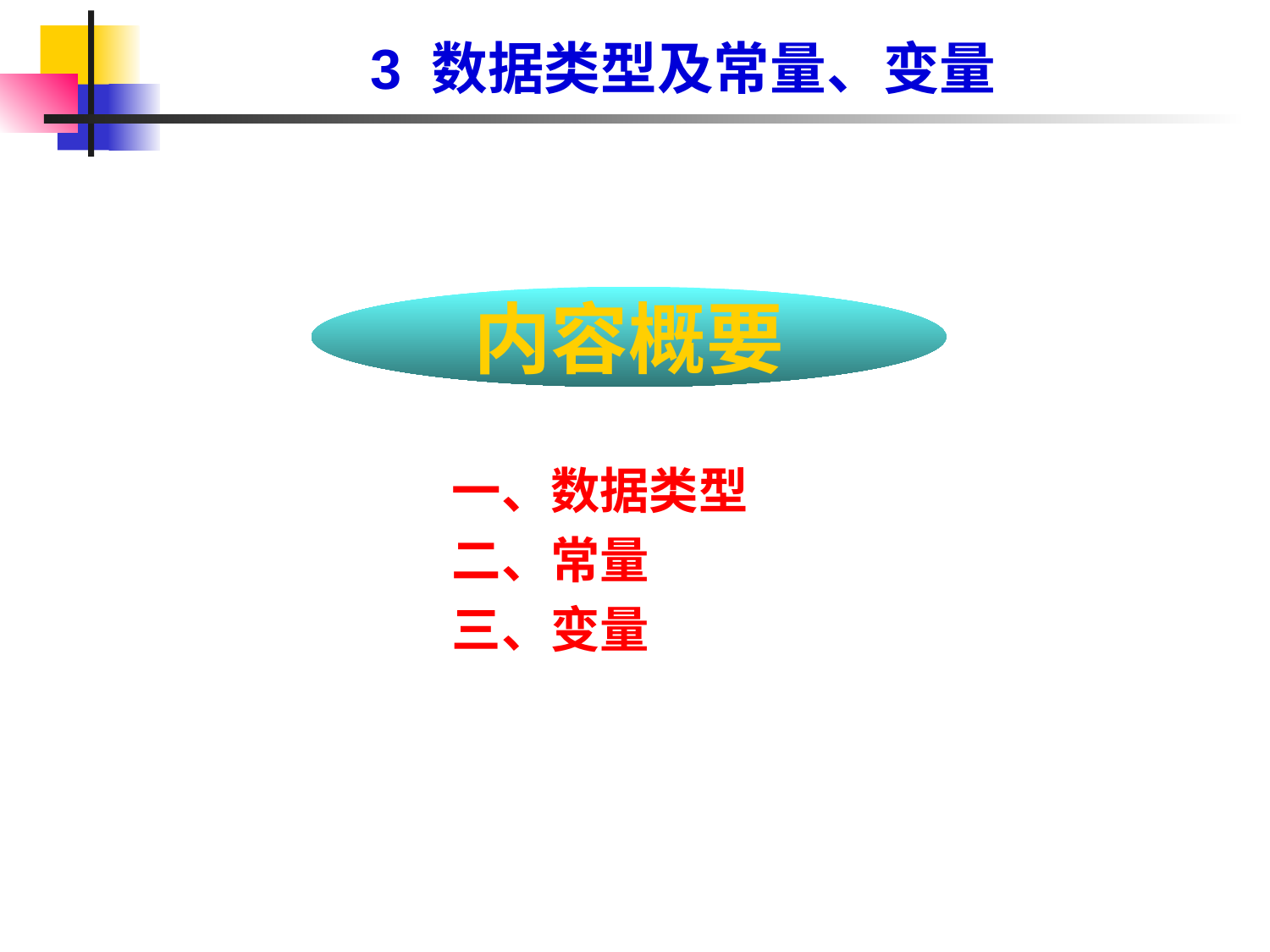

3 数据类型及常量、变量
内容概要
一、数据类型
二、常量
三、变量
# 76